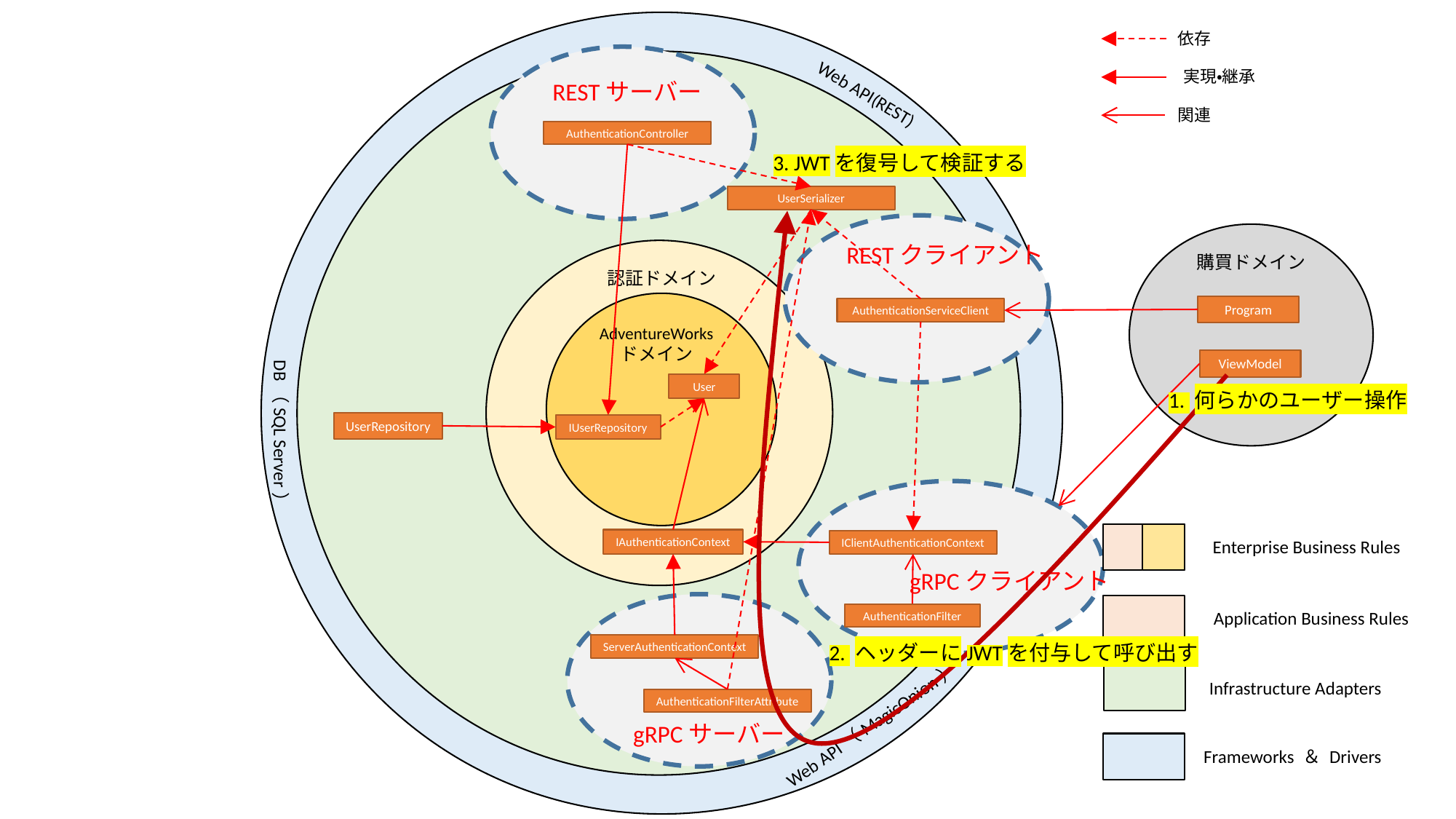

依存

実現・継承
RESTサーバー
Web API(REST)
関連
AuthenticationController
3. JWTを復号して検証する
UserSerializer

RESTクライアント

購買ドメイン
認証ドメイン

Program
AuthenticationServiceClient
AdventureWorks
ドメイン
ViewModel
User
1. 何らかのユーザー操作
UserRepository
IUserRepository
DB（SQL Server）

Enterprise Business Rules

IAuthenticationContext
IClientAuthenticationContext
gRPCクライアント

Application Business Rules
AuthenticationFilter
2. ヘッダーにJWTを付与して呼び出す
ServerAuthenticationContext

Infrastructure Adapters
AuthenticationFilterAttribute
Web API（MagicOnion）
gRPCサーバー

Frameworks ＆ Drivers